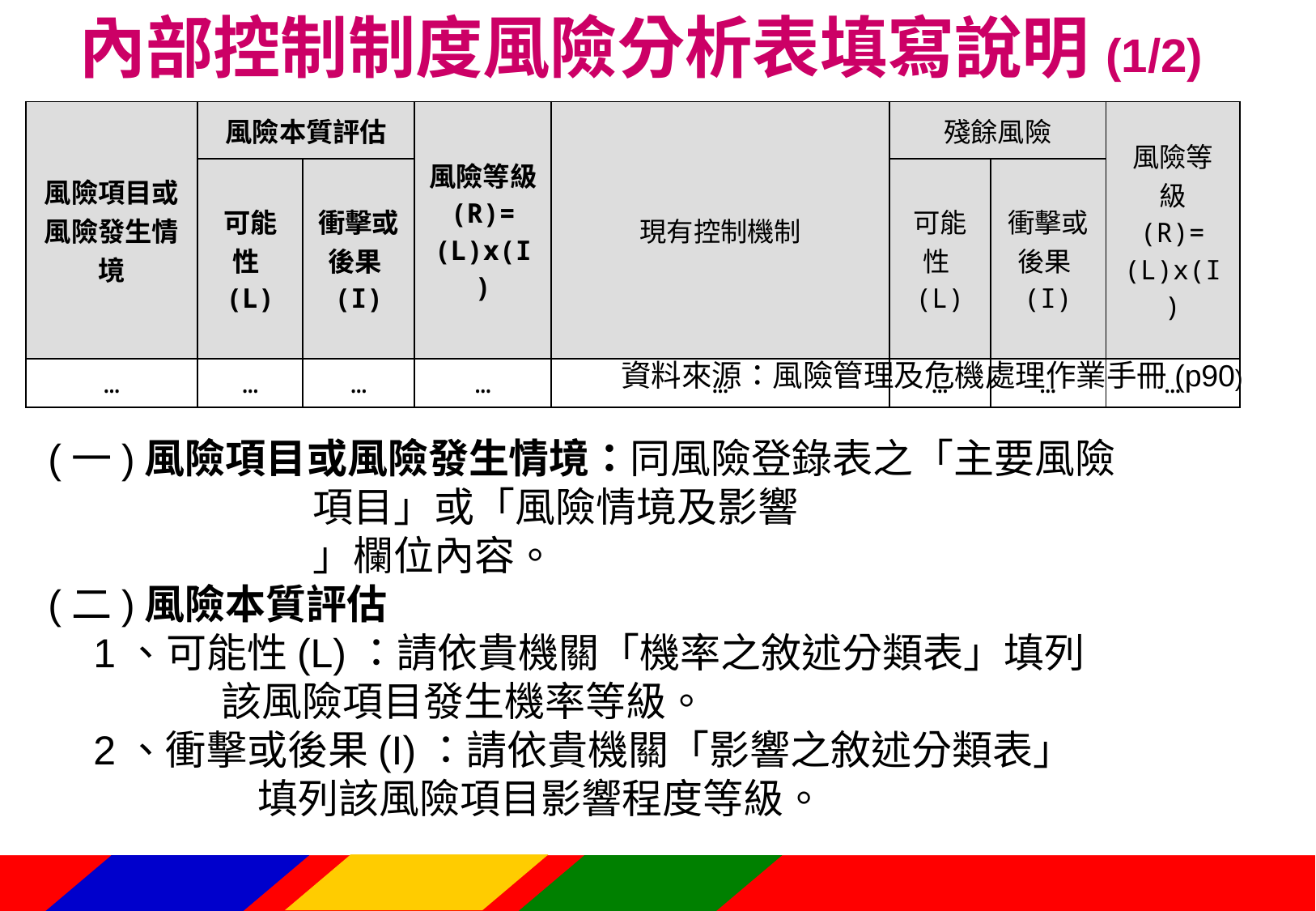

內部控制制度風險分析表填寫說明(1/2)
| 風險項目或 風險發生情境 | 風險本質評估 |  | 風險等級 (R)= (L)x(I) | 現有控制機制 | 殘餘風險 |  | 風險等級 (R)= (L)x(I) |
| --- | --- | --- | --- | --- | --- | --- | --- |
|  | 可能性(L) | 衝擊或 後果(I) |  |  | 可能性(L) | 衝擊或 後果(I) |  |
| … | … | … | … | … | … | … | … |
資料來源：風險管理及危機處理作業手冊(p90)
(一)風險項目或風險發生情境：同風險登錄表之「主要風險
                            項目」或「風險情境及影響
                            」欄位內容。
(二)風險本質評估
    1、可能性(L)：請依貴機關「機率之敘述分類表」填列
                  該風險項目發生機率等級。
    2、衝擊或後果(I)：請依貴機關「影響之敘述分類表」
                      填列該風險項目影響程度等級。

87